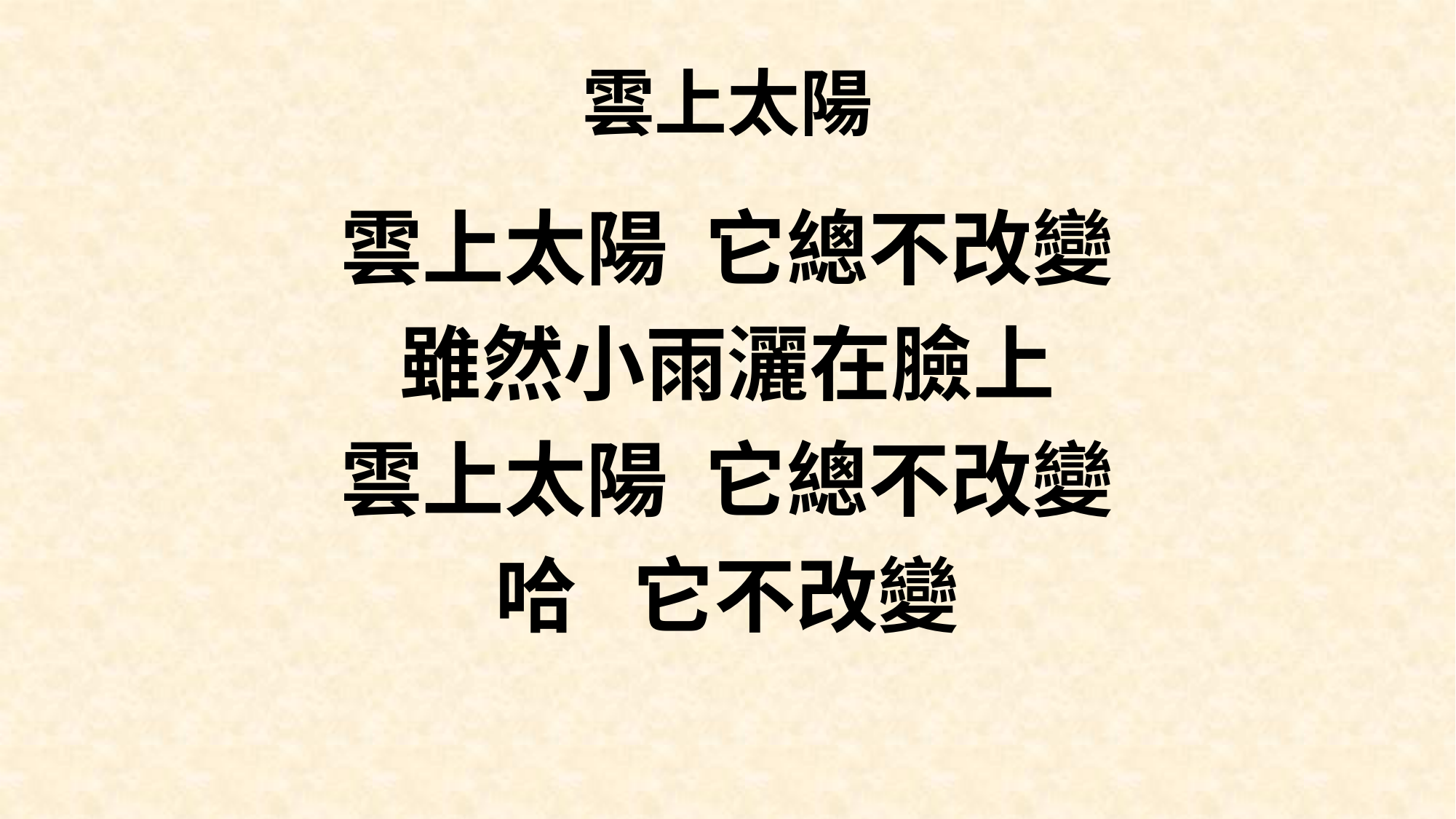

# 雲上太陽
雲上太陽  它總不改變
雖然小雨灑在臉上
雲上太陽  它總不改變
哈   它不改變